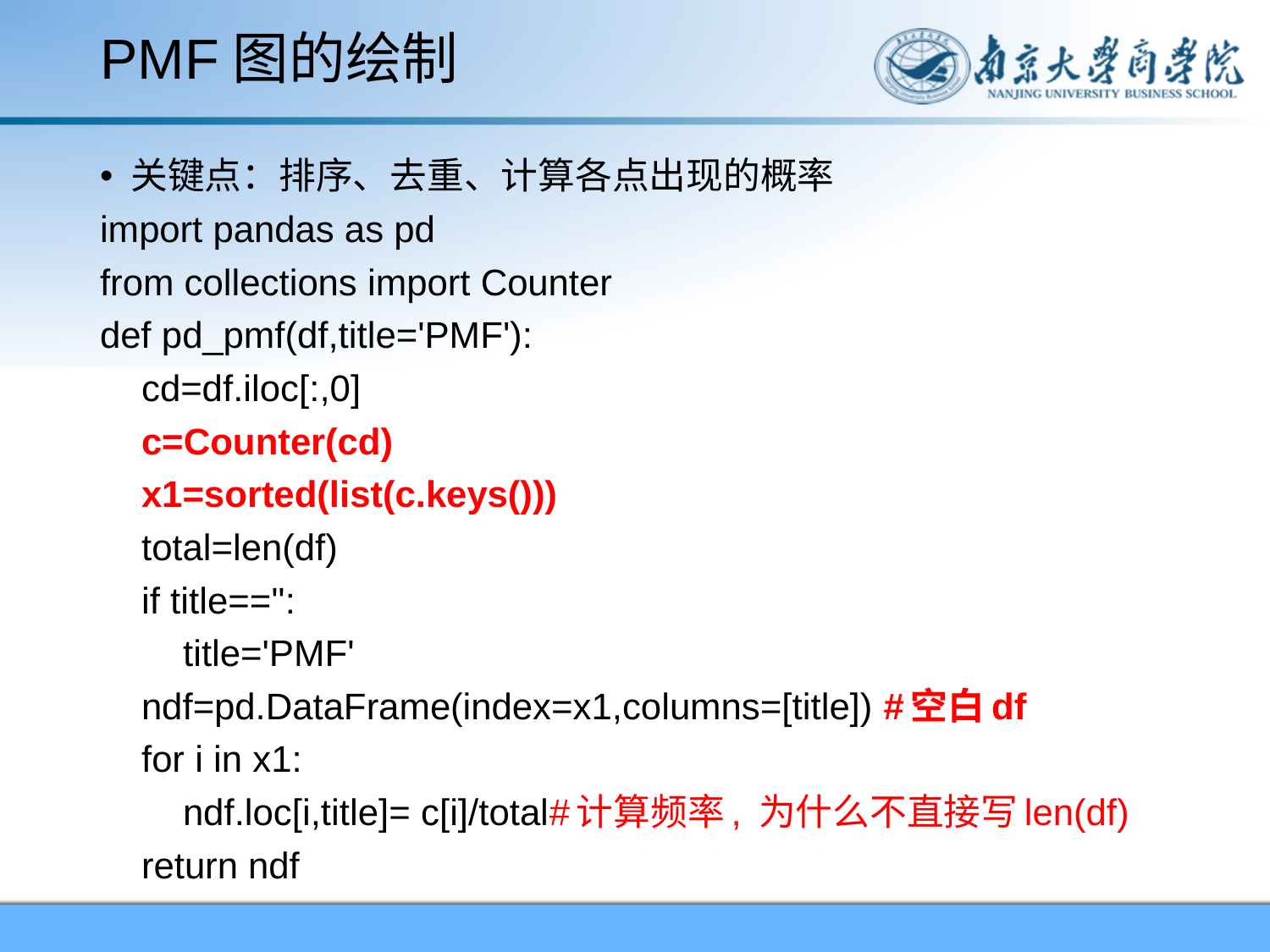

# PMF图的绘制
关键点：排序、去重、计算各点出现的概率
import pandas as pd
from collections import Counter
def pd_pmf(df,title='PMF'):
    cd=df.iloc[:,0]
    c=Counter(cd)
    x1=sorted(list(c.keys()))
    total=len(df)
    if title=='':
        title='PMF'
    ndf=pd.DataFrame(index=x1,columns=[title]) #空白df
    for i in x1:
        ndf.loc[i,title]= c[i]/total#计算频率, 为什么不直接写len(df)
    return ndf